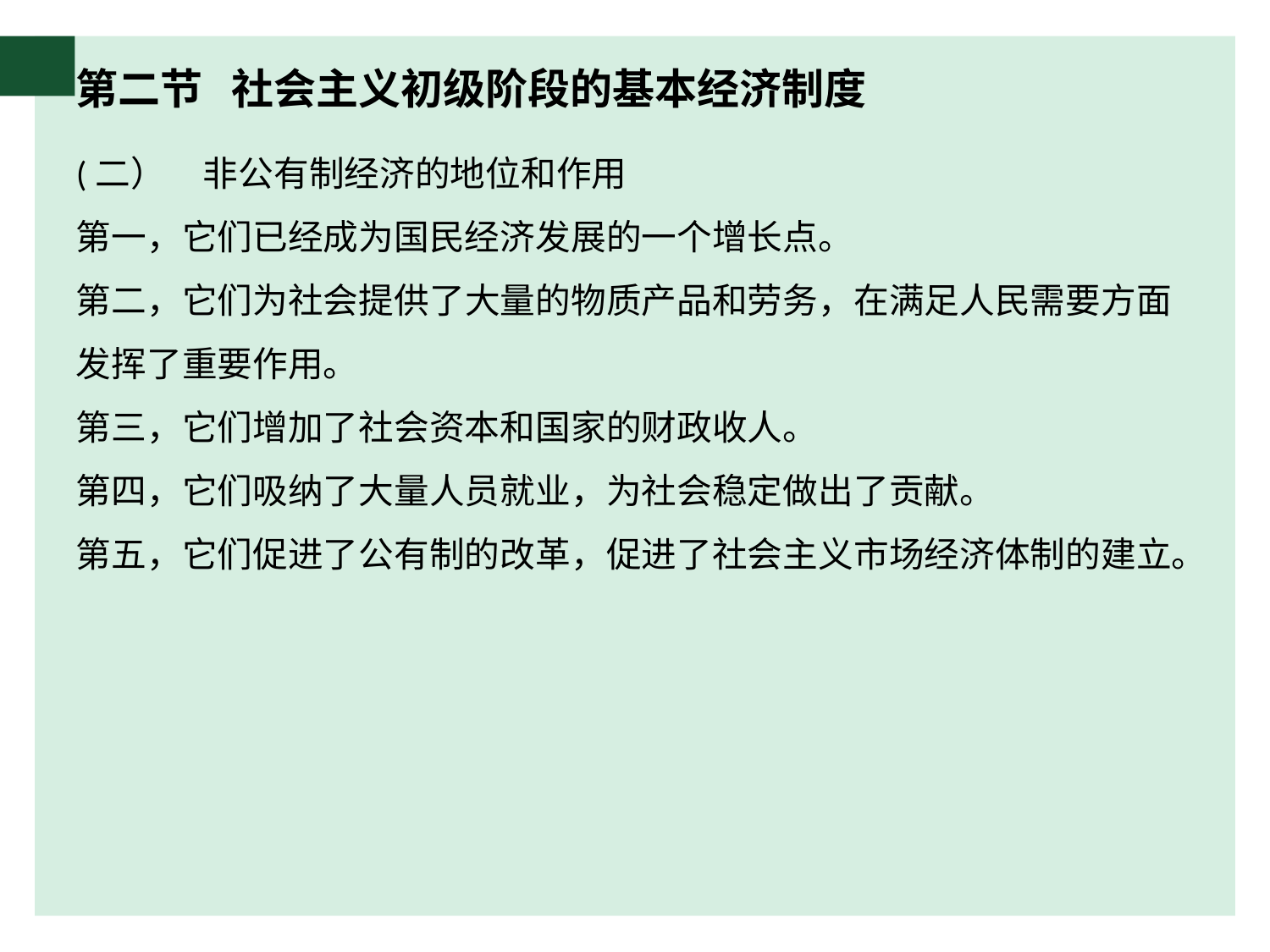

# 第二节   社会主义初级阶段的基本经济制度
(二）	非公有制经济的地位和作用
第一，它们已经成为国民经济发展的一个增长点。
第二，它们为社会提供了大量的物质产品和劳务，在满足人民需要方面发挥了重要作用。
第三，它们增加了社会资本和国家的财政收人。
第四，它们吸纳了大量人员就业，为社会稳定做出了贡献。
第五，它们促进了公有制的改革，促进了社会主义市场经济体制的建立。